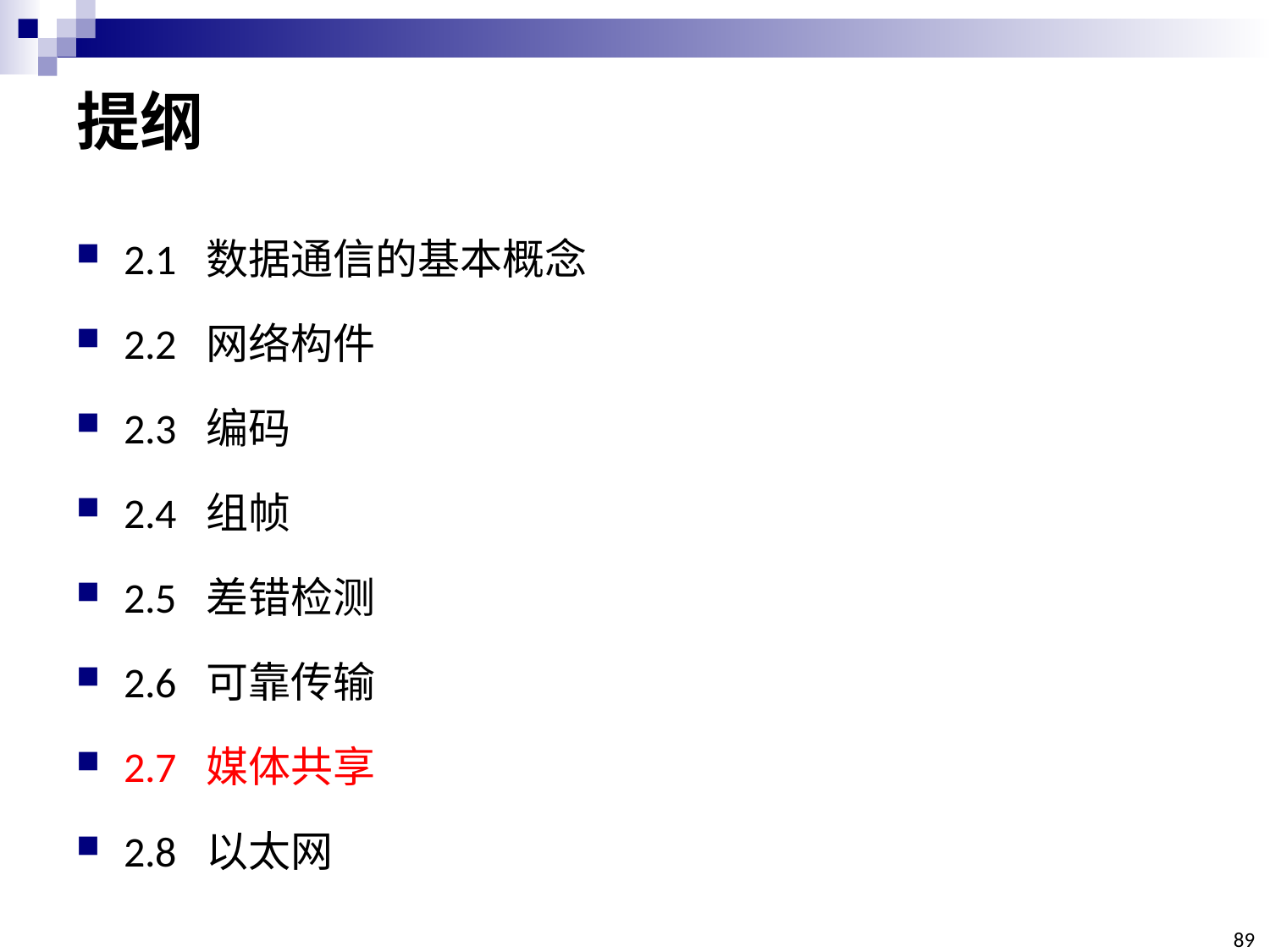

# 提纲
2.1  数据通信的基本概念
2.2  网络构件
2.3  编码
2.4  组帧
2.5  差错检测
2.6  可靠传输
2.7  媒体共享
2.8  以太网
89